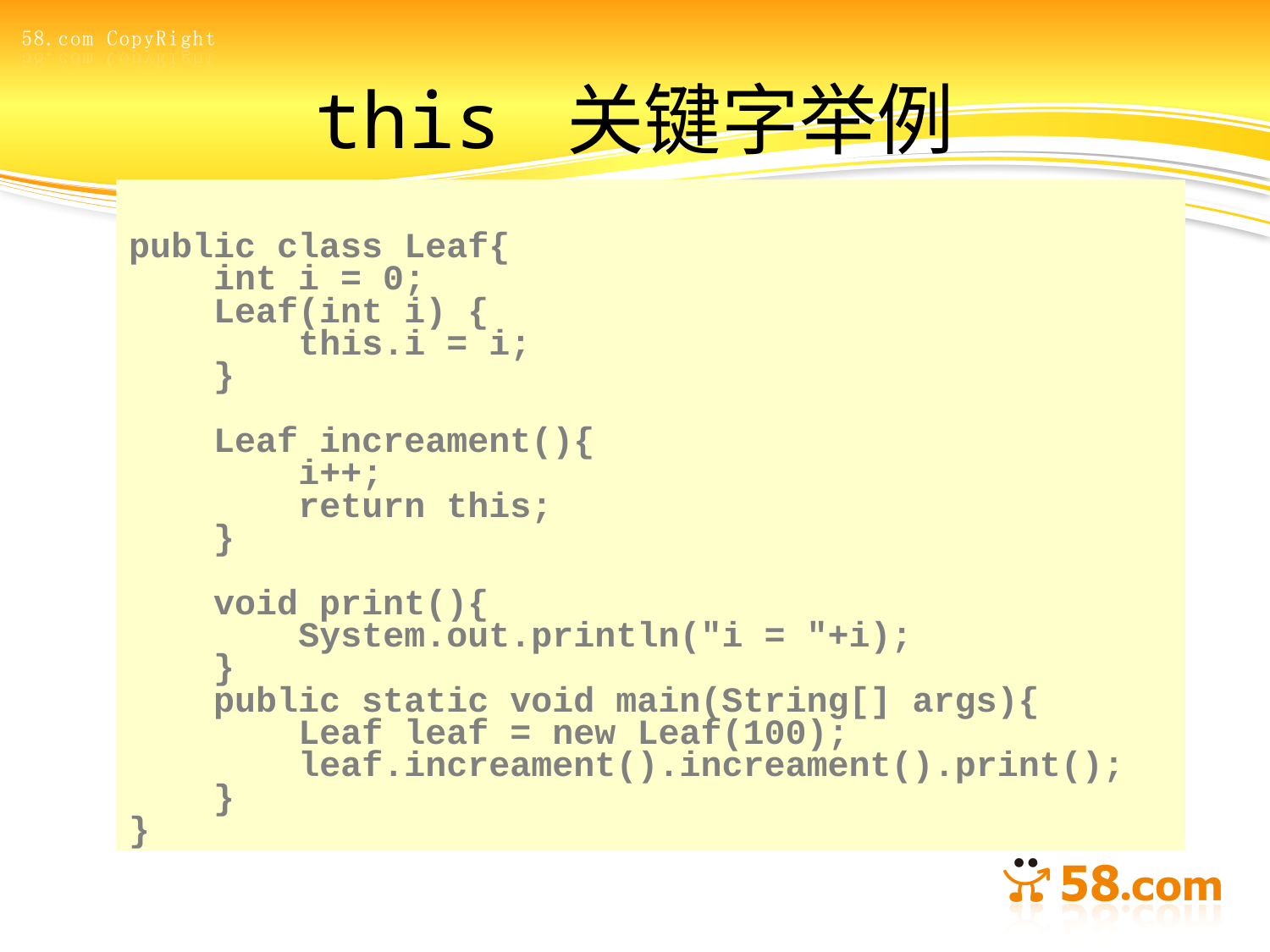

# this 关键字举例

public class Leaf{
    int i = 0;
    Leaf(int i) {
        this.i = i;
    }

    Leaf increament(){
        i++;
        return this;
    }

    void print(){
        System.out.println("i = "+i);
    }
    public static void main(String[] args){
        Leaf leaf = new Leaf(100);
        leaf.increament().increament().print();
    }
}